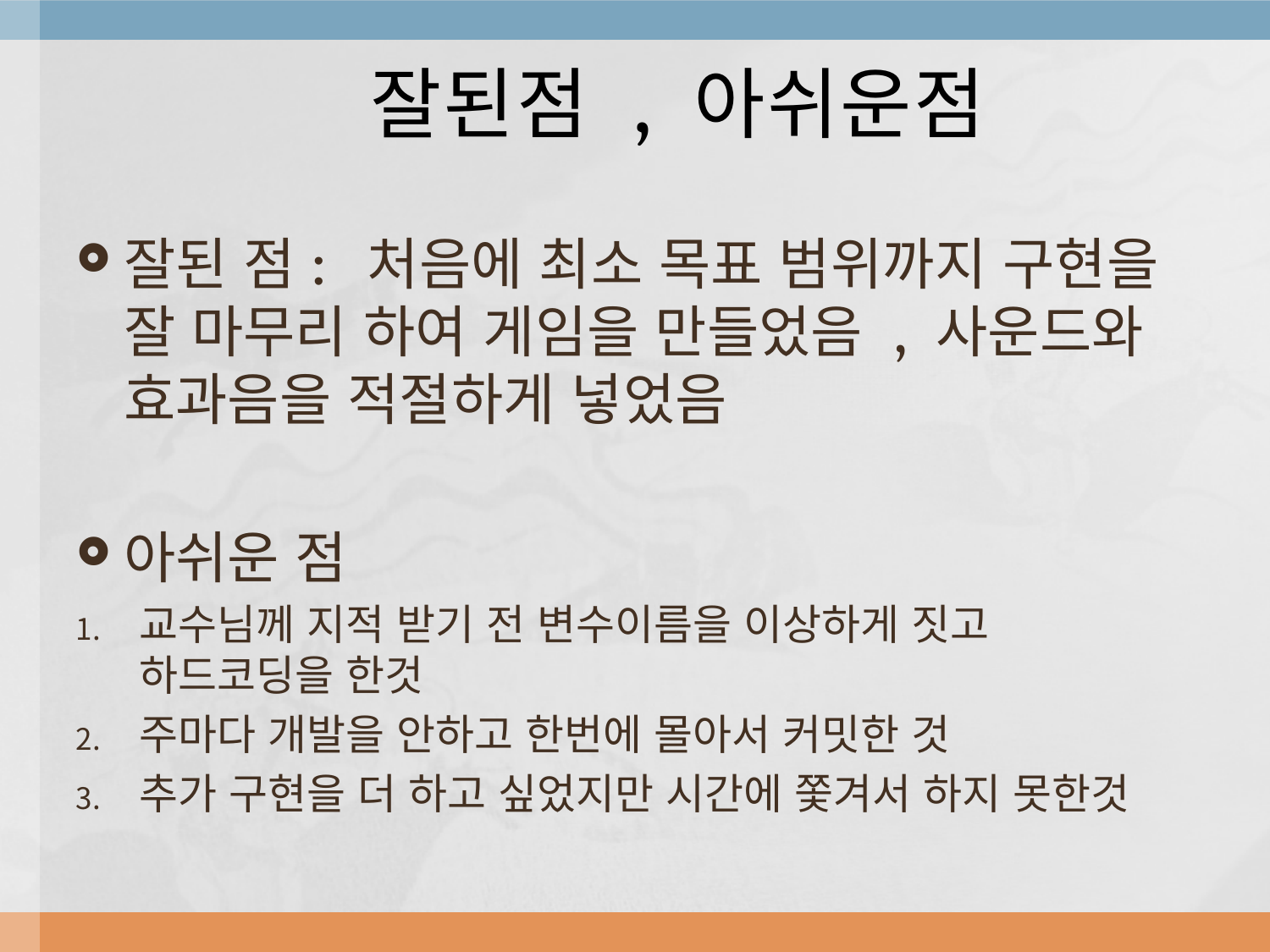

# 잘된점 , 아쉬운점
잘된 점:  처음에 최소 목표 범위까지 구현을 잘 마무리 하여 게임을 만들었음 , 사운드와 효과음을 적절하게 넣었음

아쉬운 점
교수님께 지적 받기 전 변수이름을 이상하게 짓고 하드코딩을 한것
주마다 개발을 안하고 한번에 몰아서 커밋한 것
추가 구현을 더 하고 싶었지만 시간에 쫓겨서 하지 못한것